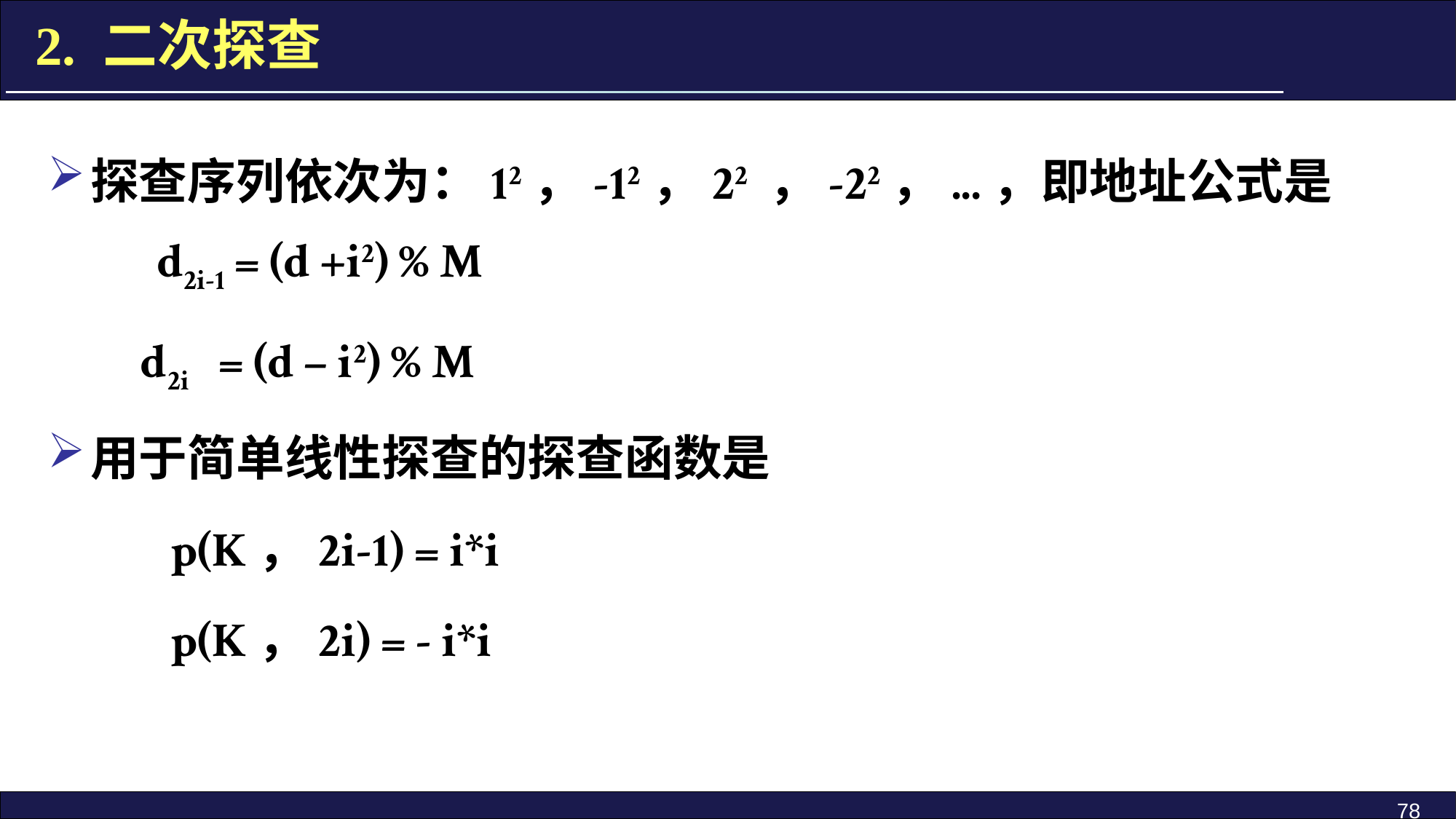

2. 二次探查
探查序列依次为：12，-12，22 ，-22，...，即地址公式是
     d2i-1 = (d +i2) % M
   d2i   = (d – i2) % M
用于简单线性探查的探查函数是
      p(K，2i-1) = i*i
      p(K，2i) = - i*i
78